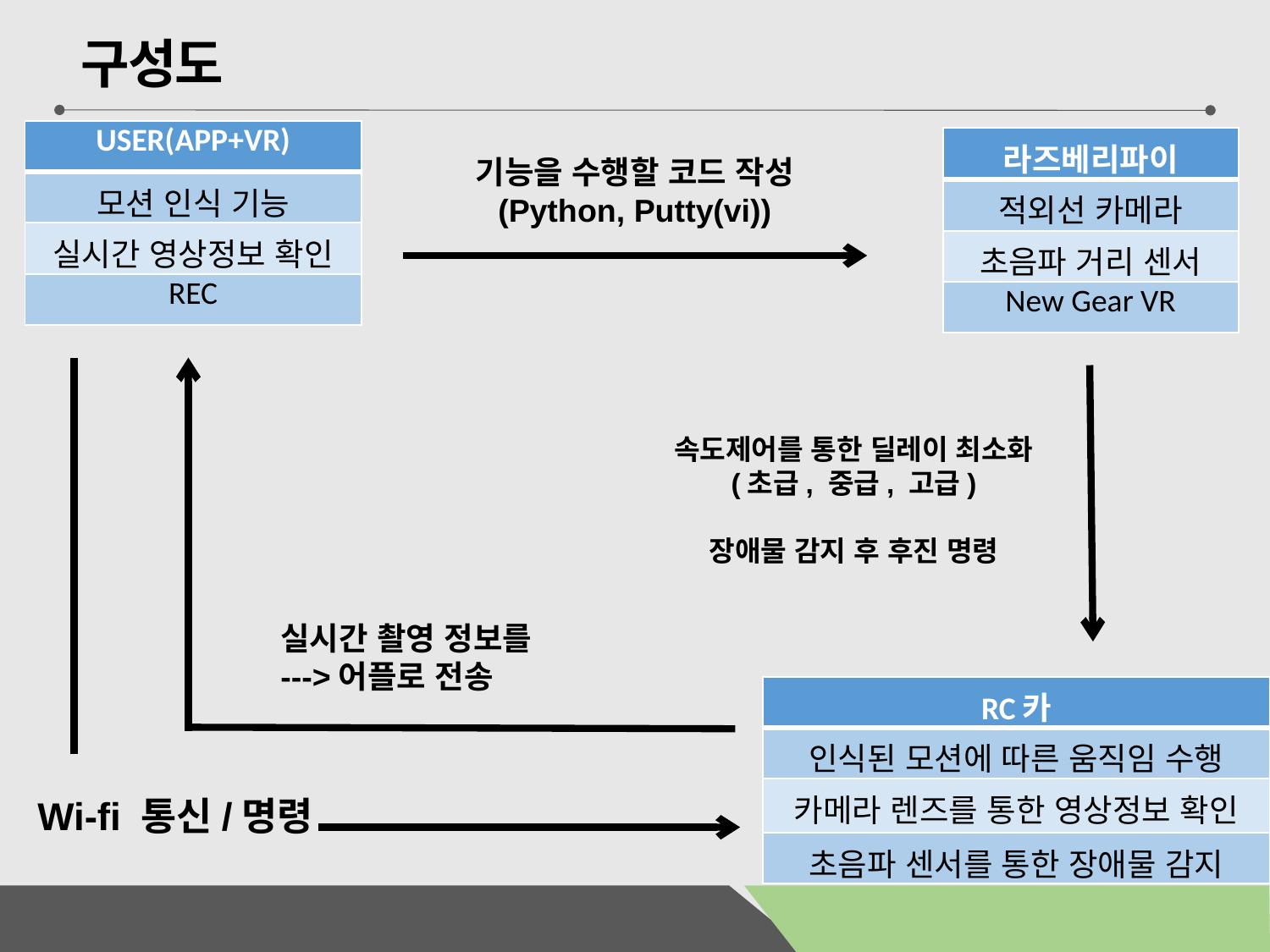

구성도

| USER(APP+VR) |
| --- |
| 모션 인식 기능 |
| 실시간 영상정보 확인 |
| REC |
| 라즈베리파이 |
| --- |
| 적외선 카메라 |
| 초음파 거리 센서 |
| New Gear VR |
기능을 수행할 코드 작성
(Python, Putty(vi))

속도제어를 통한 딜레이 최소화
(초급, 중급, 고급)

장애물 감지 후 후진 명령

실시간 촬영 정보를        --->어플로 전송
| RC카 |
| --- |
| 인식된 모션에 따른 움직임 수행 |
| 카메라 렌즈를 통한 영상정보 확인 |
| 초음파 센서를 통한 장애물 감지 |
Wi-fi 통신/명령